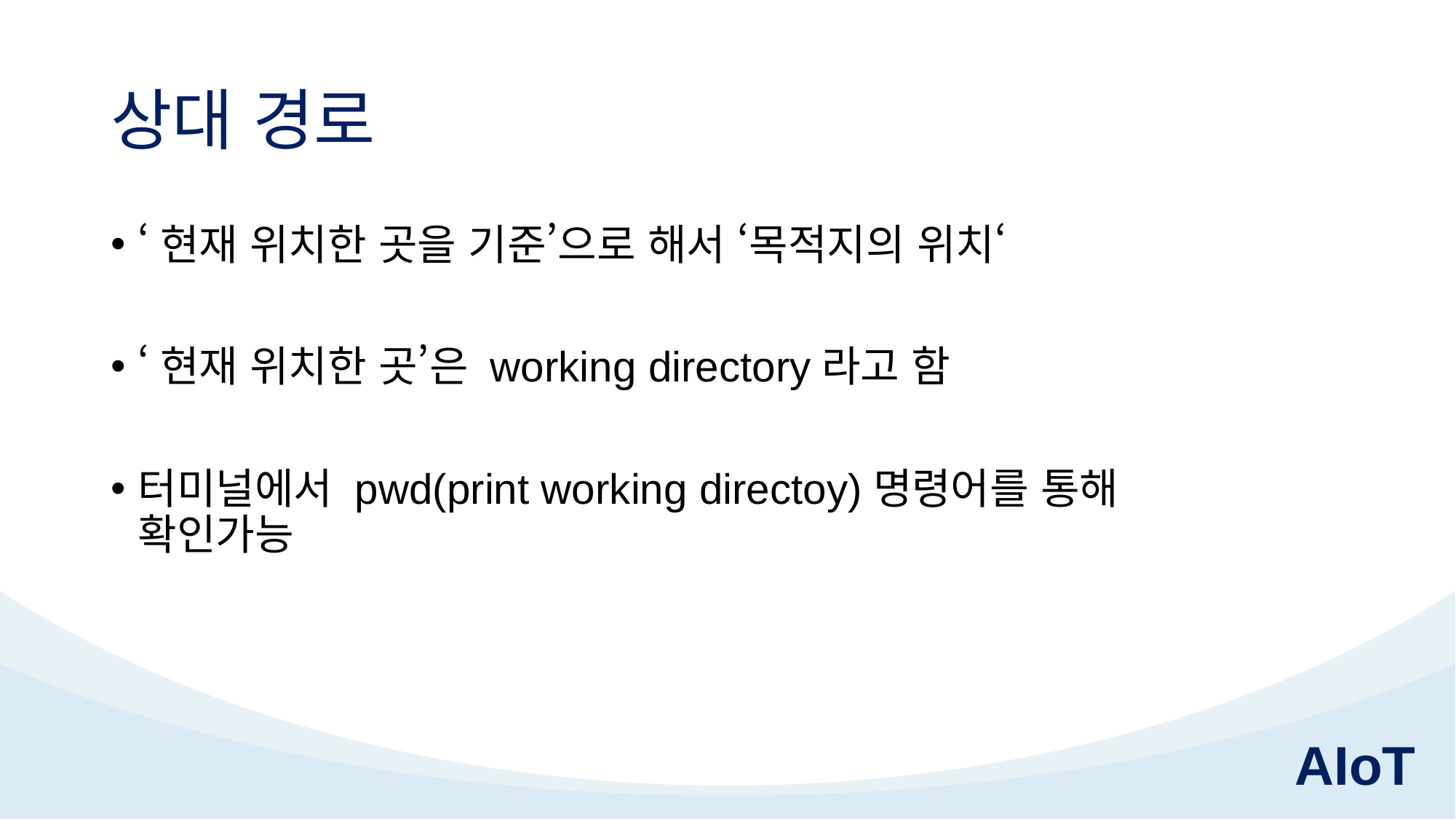

# 상대 경로
‘현재 위치한 곳을 기준’으로 해서 ‘목적지의 위치‘

‘현재 위치한 곳’은 working directory라고 함

터미널에서 pwd(print working directoy)명령어를 통해 확인가능